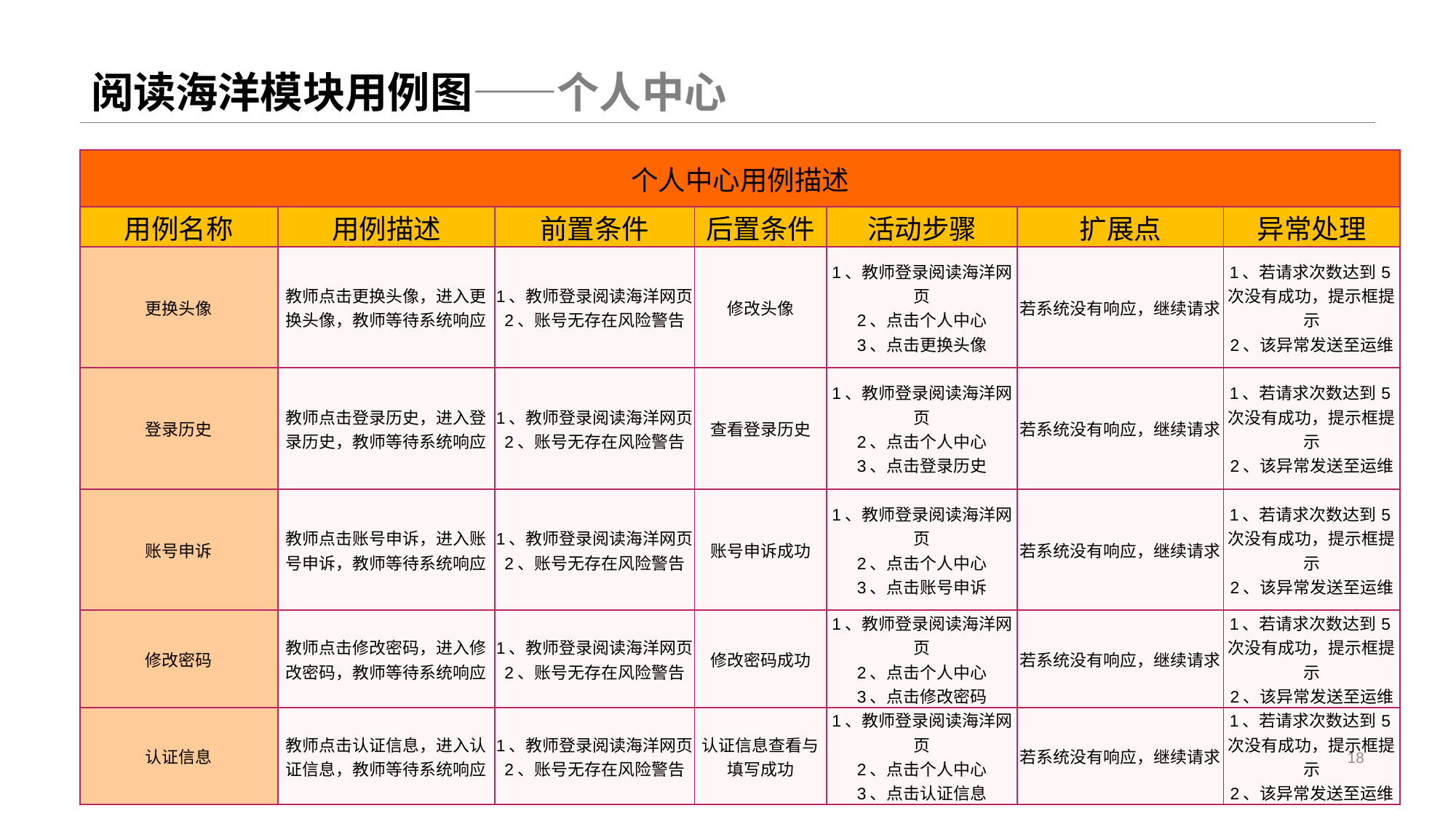

# 阅读海洋模块用例图——个人中心
| 个人中心用例描述 |  |  |  |  |  |  |
| --- | --- | --- | --- | --- | --- | --- |
| 用例名称 | 用例描述 | 前置条件 | 后置条件 | 活动步骤 | 扩展点 | 异常处理 |
| 更换头像 | 教师点击更换头像，进入更换头像，教师等待系统响应 | 1、教师登录阅读海洋网页 2、账号无存在风险警告 | 修改头像 | 1、教师登录阅读海洋网页 2、点击个人中心 3、点击更换头像 | 若系统没有响应，继续请求 | 1、若请求次数达到5次没有成功，提示框提示 2、该异常发送至运维 |
| 登录历史 | 教师点击登录历史，进入登录历史，教师等待系统响应 | 1、教师登录阅读海洋网页 2、账号无存在风险警告 | 查看登录历史 | 1、教师登录阅读海洋网页 2、点击个人中心 3、点击登录历史 | 若系统没有响应，继续请求 | 1、若请求次数达到5次没有成功，提示框提示 2、该异常发送至运维 |
| 账号申诉 | 教师点击账号申诉，进入账号申诉，教师等待系统响应 | 1、教师登录阅读海洋网页 2、账号无存在风险警告 | 账号申诉成功 | 1、教师登录阅读海洋网页 2、点击个人中心 3、点击账号申诉 | 若系统没有响应，继续请求 | 1、若请求次数达到5次没有成功，提示框提示 2、该异常发送至运维 |
| 修改密码 | 教师点击修改密码，进入修改密码，教师等待系统响应 | 1、教师登录阅读海洋网页 2、账号无存在风险警告 | 修改密码成功 | 1、教师登录阅读海洋网页 2、点击个人中心 3、点击修改密码 | 若系统没有响应，继续请求 | 1、若请求次数达到5次没有成功，提示框提示 2、该异常发送至运维 |
| 认证信息 | 教师点击认证信息，进入认证信息，教师等待系统响应 | 1、教师登录阅读海洋网页 2、账号无存在风险警告 | 认证信息查看与填写成功 | 1、教师登录阅读海洋网页 2、点击个人中心 3、点击认证信息 | 若系统没有响应，继续请求 | 1、若请求次数达到5次没有成功，提示框提示 2、该异常发送至运维 |
18